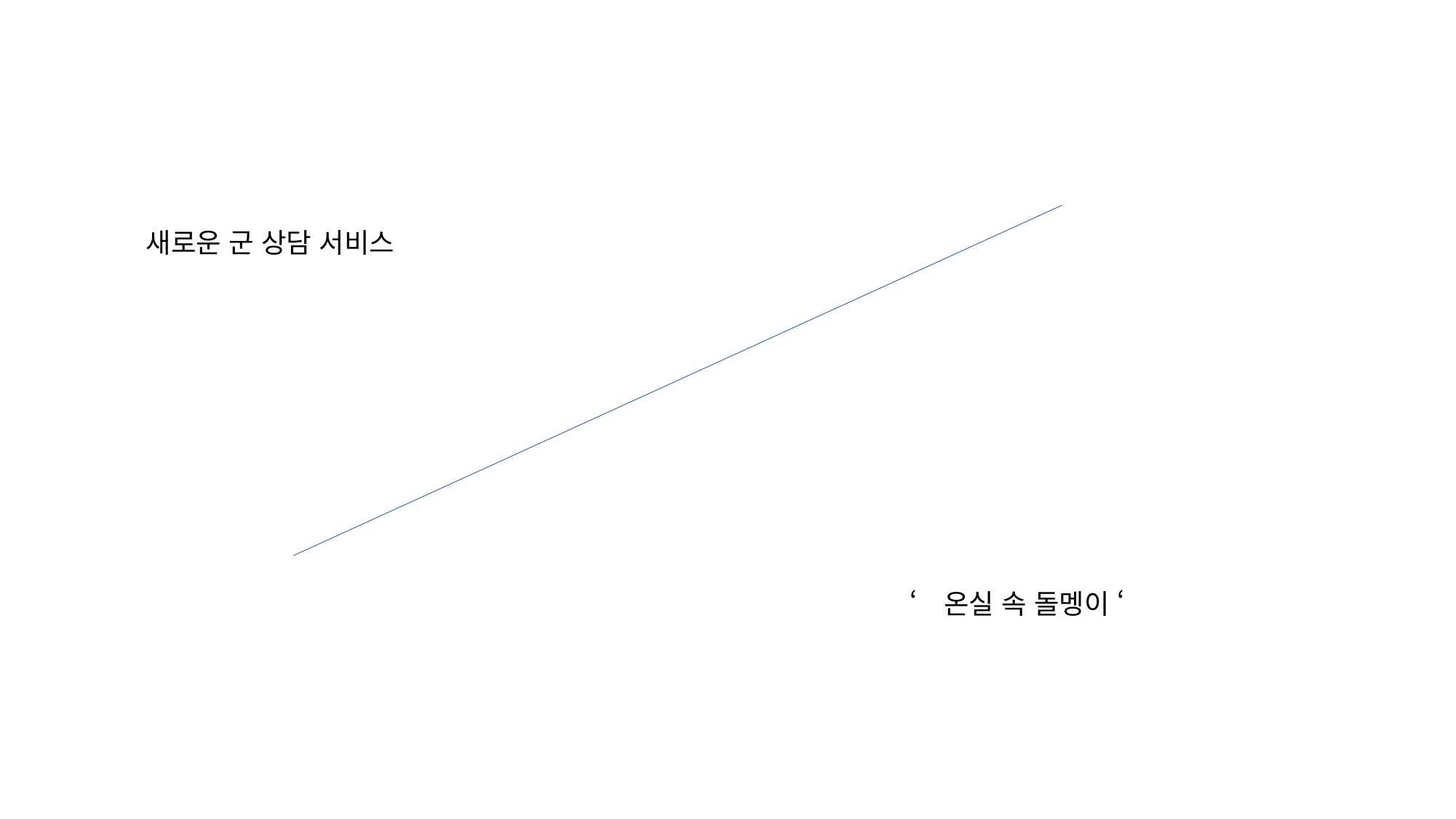

새로운 군 상담 서비스
‘온실 속 돌멩이 ‘